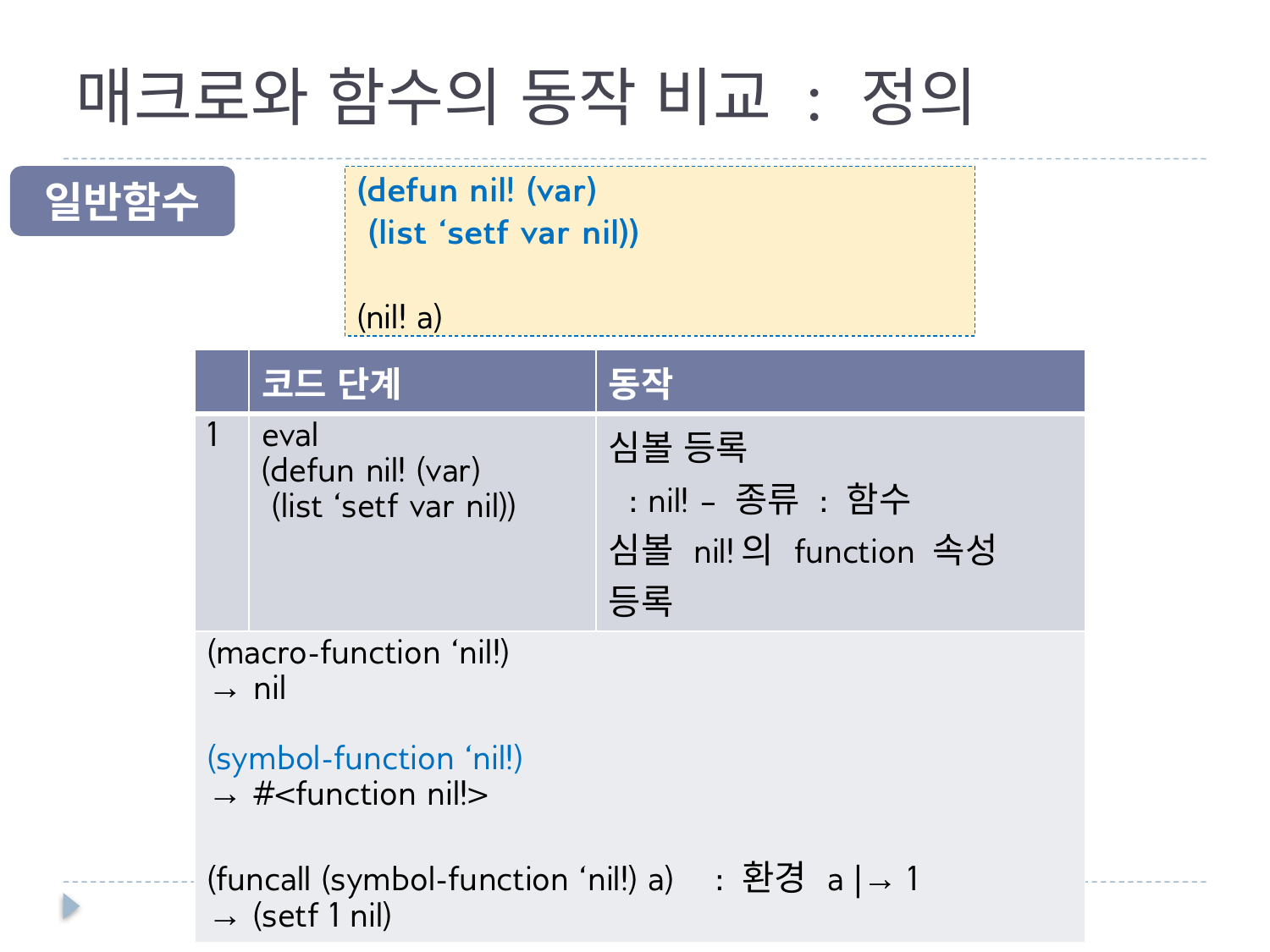

# 매크로와 함수의 동작 비교 : 정의
일반함수
(defun nil! (var)
 (list ‘setf var nil))

(nil! a)
|  | 코드 단계 | 동작 |
| --- | --- | --- |
| 1 | eval (defun nil! (var) (list ‘setf var nil)) | 심볼 등록 : nil! – 종류 : 함수 심볼 nil!의 function 속성 등록 |
| (macro-function ‘nil!) → nil (symbol-function ‘nil!) → #<function nil!> (funcall (symbol-function ‘nil!) a) : 환경 a |→ 1 → (setf 1 nil) |  |  |